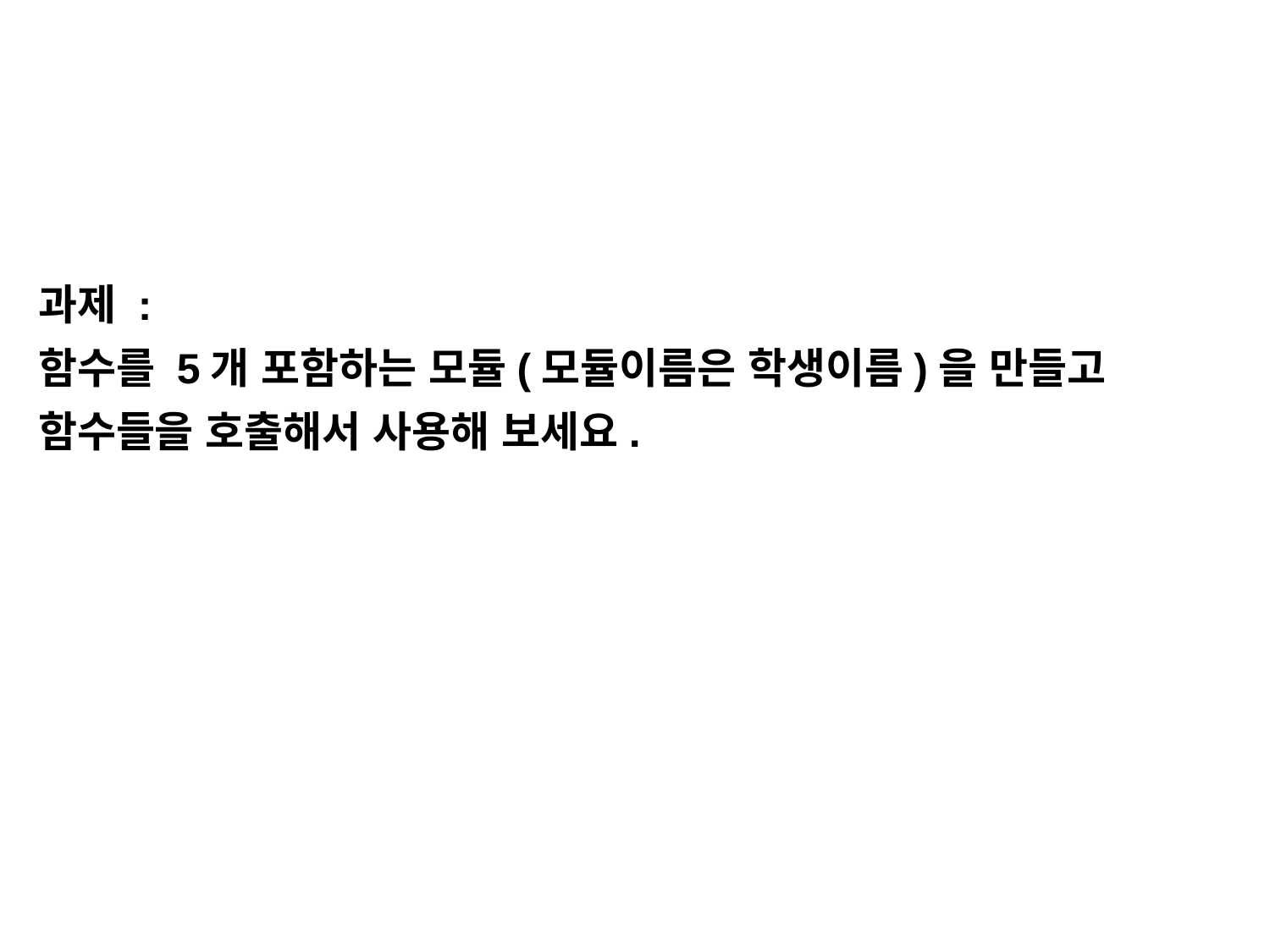

과제 :
함수를 5개 포함하는 모듈(모듈이름은 학생이름)을 만들고
함수들을 호출해서 사용해 보세요.